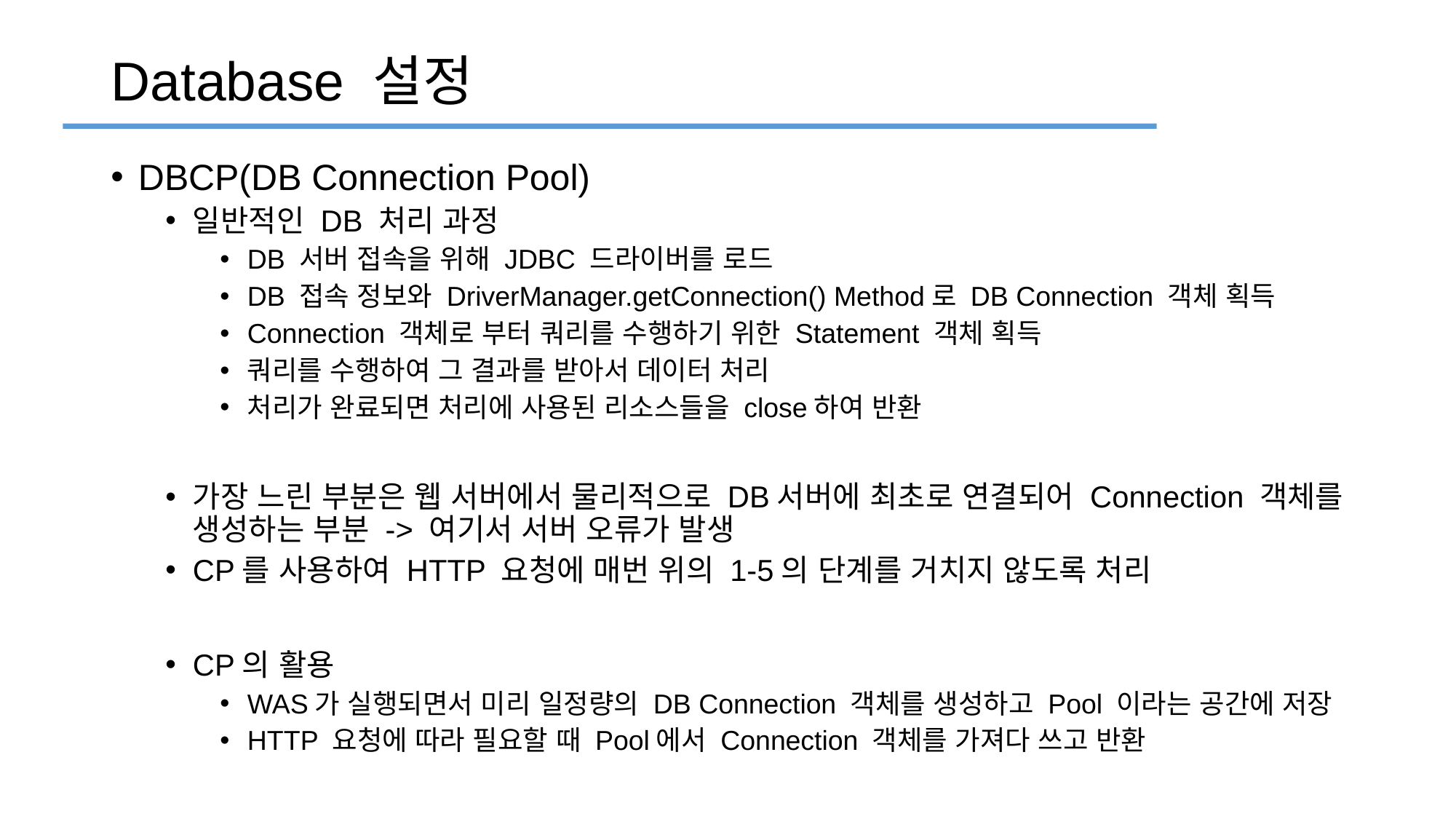

# Database 설정
DBCP(DB Connection Pool)
일반적인 DB 처리 과정
DB 서버 접속을 위해 JDBC 드라이버를 로드
DB 접속 정보와 DriverManager.getConnection() Method로 DB Connection 객체 획득
Connection 객체로 부터 쿼리를 수행하기 위한 Statement 객체 획득
쿼리를 수행하여 그 결과를 받아서 데이터 처리
처리가 완료되면 처리에 사용된 리소스들을 close하여 반환

가장 느린 부분은 웹 서버에서 물리적으로 DB서버에 최초로 연결되어 Connection 객체를 생성하는 부분 -> 여기서 서버 오류가 발생
CP를 사용하여 HTTP 요청에 매번 위의 1-5의 단계를 거치지 않도록 처리

CP의 활용
WAS가 실행되면서 미리 일정량의 DB Connection 객체를 생성하고 Pool 이라는 공간에 저장
HTTP 요청에 따라 필요할 때 Pool에서 Connection 객체를 가져다 쓰고 반환